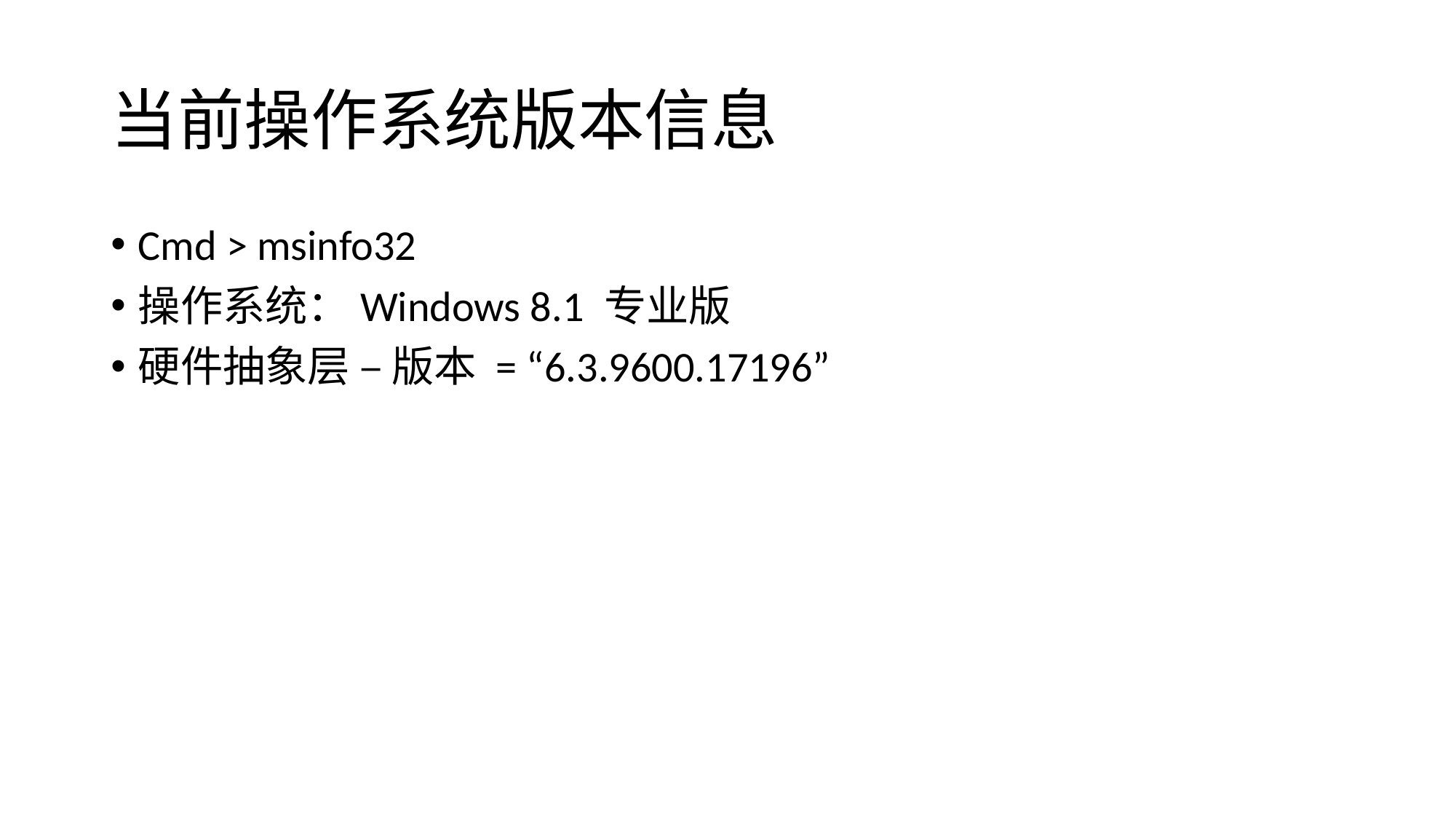

# 当前操作系统版本信息
Cmd > msinfo32
操作系统：Windows 8.1 专业版
硬件抽象层 – 版本 = “6.3.9600.17196”